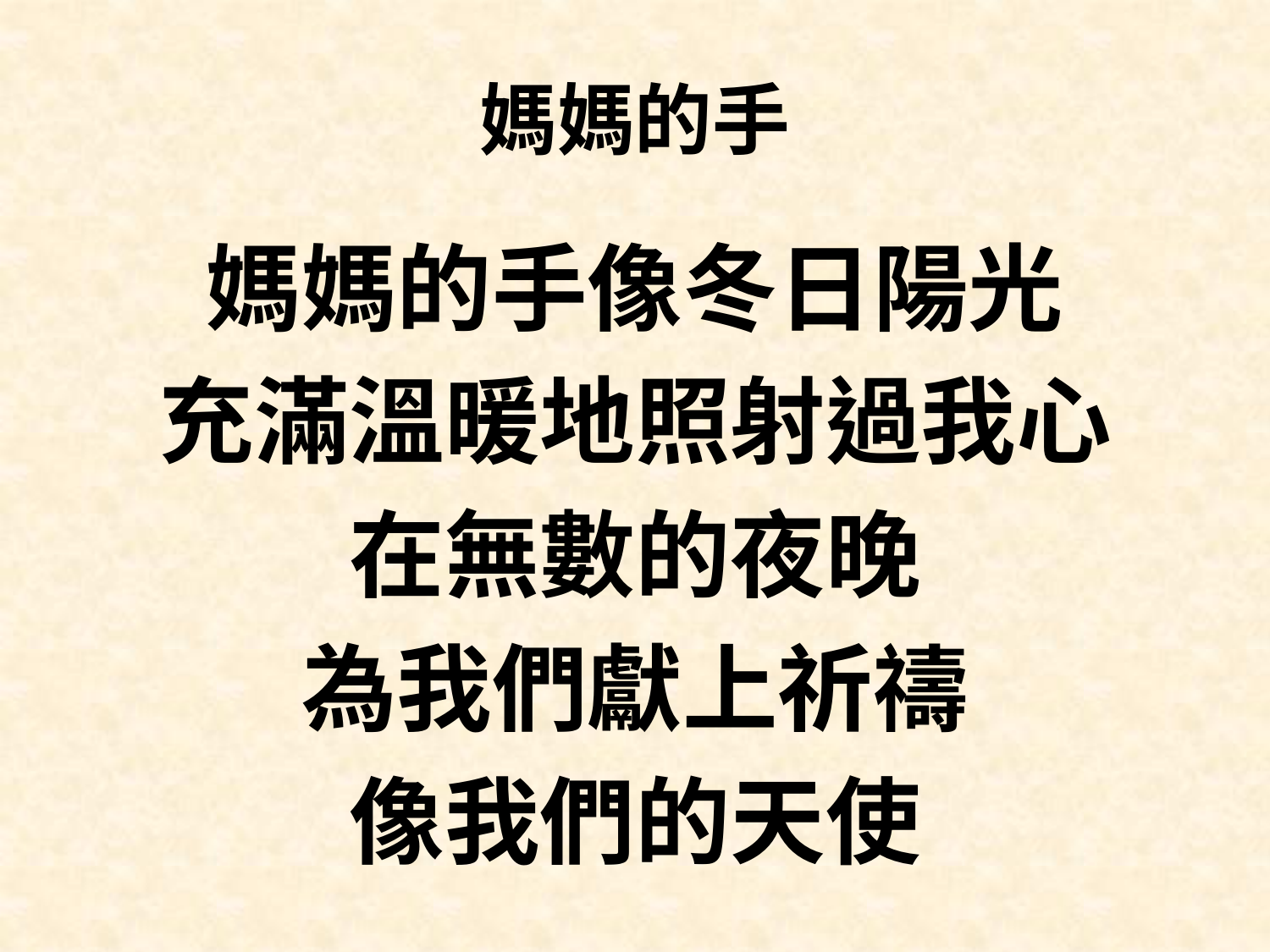

# 媽媽的手
媽媽的手像冬日陽光
充滿溫暖地照射過我心
在無數的夜晚
為我們獻上祈禱
像我們的天使